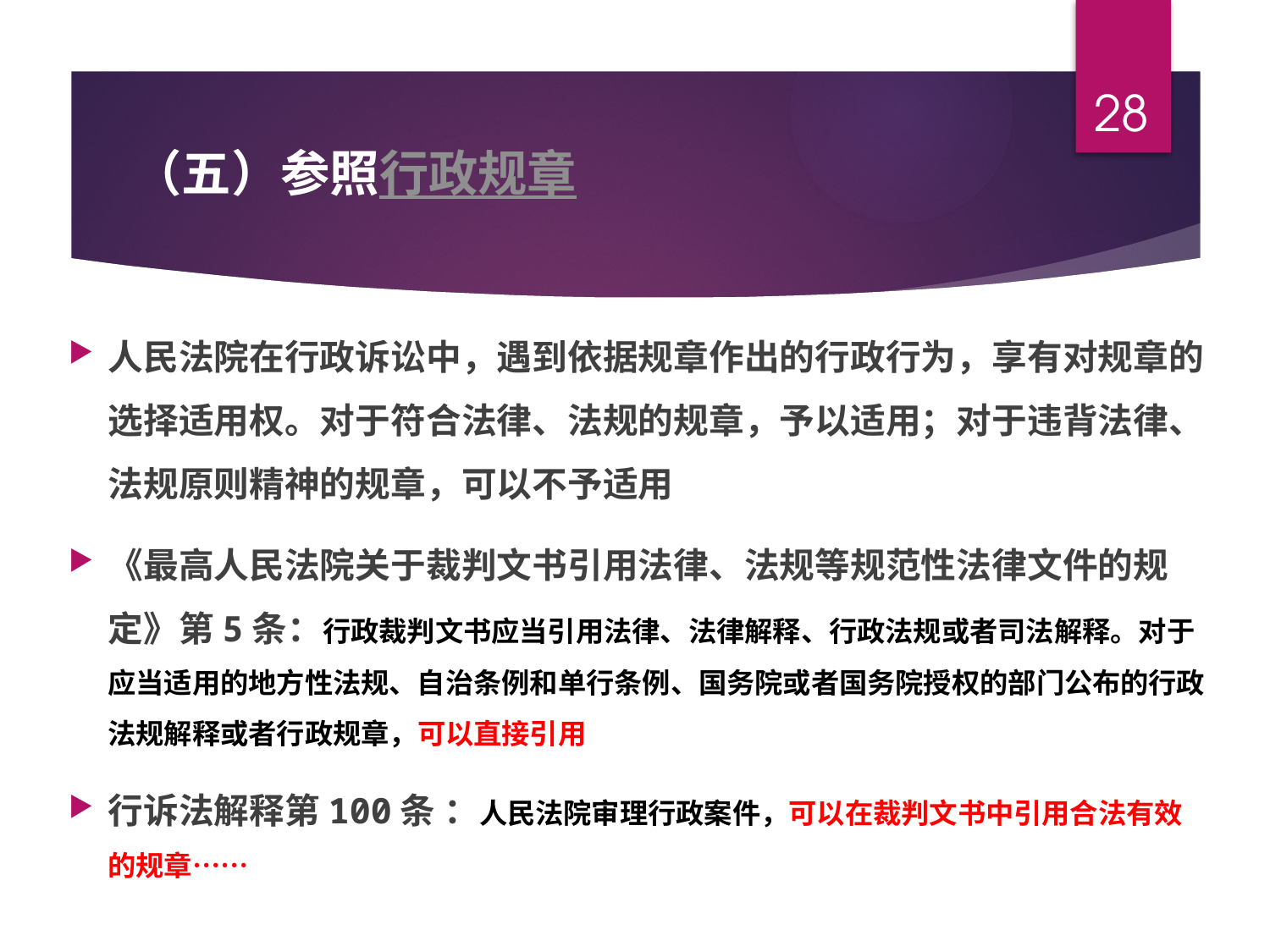

28
# （五）参照行政规章
人民法院在行政诉讼中，遇到依据规章作出的行政行为，享有对规章的选择适用权。对于符合法律、法规的规章，予以适用；对于违背法律、法规原则精神的规章，可以不予适用
《最高人民法院关于裁判文书引用法律、法规等规范性法律文件的规定》第5条：行政裁判文书应当引用法律、法律解释、行政法规或者司法解释。对于应当适用的地方性法规、自治条例和单行条例、国务院或者国务院授权的部门公布的行政法规解释或者行政规章，可以直接引用
行诉法解释第100条 ：人民法院审理行政案件，可以在裁判文书中引用合法有效的规章……